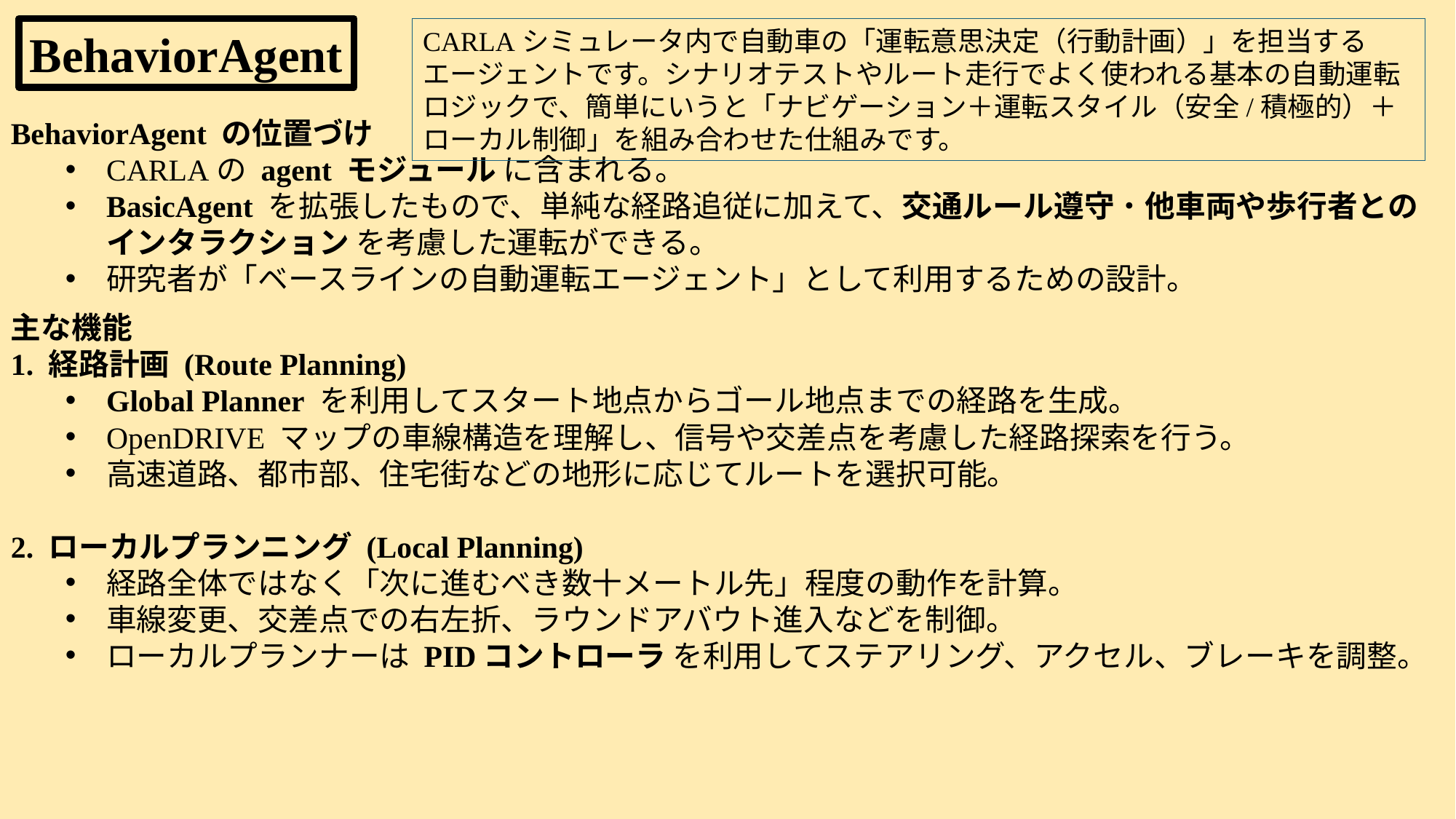

BehaviorAgent
CARLAシミュレータ内で自動車の「運転意思決定（行動計画）」を担当するエージェントです。シナリオテストやルート走行でよく使われる基本の自動運転ロジックで、簡単にいうと「ナビゲーション＋運転スタイル（安全/積極的）＋ローカル制御」を組み合わせた仕組みです。
BehaviorAgent の位置づけ
CARLAの agent モジュール に含まれる。
BasicAgent を拡張したもので、単純な経路追従に加えて、交通ルール遵守・他車両や歩行者とのインタラクション を考慮した運転ができる。
研究者が「ベースラインの自動運転エージェント」として利用するための設計。
主な機能
1. 経路計画 (Route Planning)
Global Planner を利用してスタート地点からゴール地点までの経路を生成。
OpenDRIVE マップの車線構造を理解し、信号や交差点を考慮した経路探索を行う。
高速道路、都市部、住宅街などの地形に応じてルートを選択可能。

2. ローカルプランニング (Local Planning)
経路全体ではなく「次に進むべき数十メートル先」程度の動作を計算。
車線変更、交差点での右左折、ラウンドアバウト進入などを制御。
ローカルプランナーは PIDコントローラ を利用してステアリング、アクセル、ブレーキを調整。